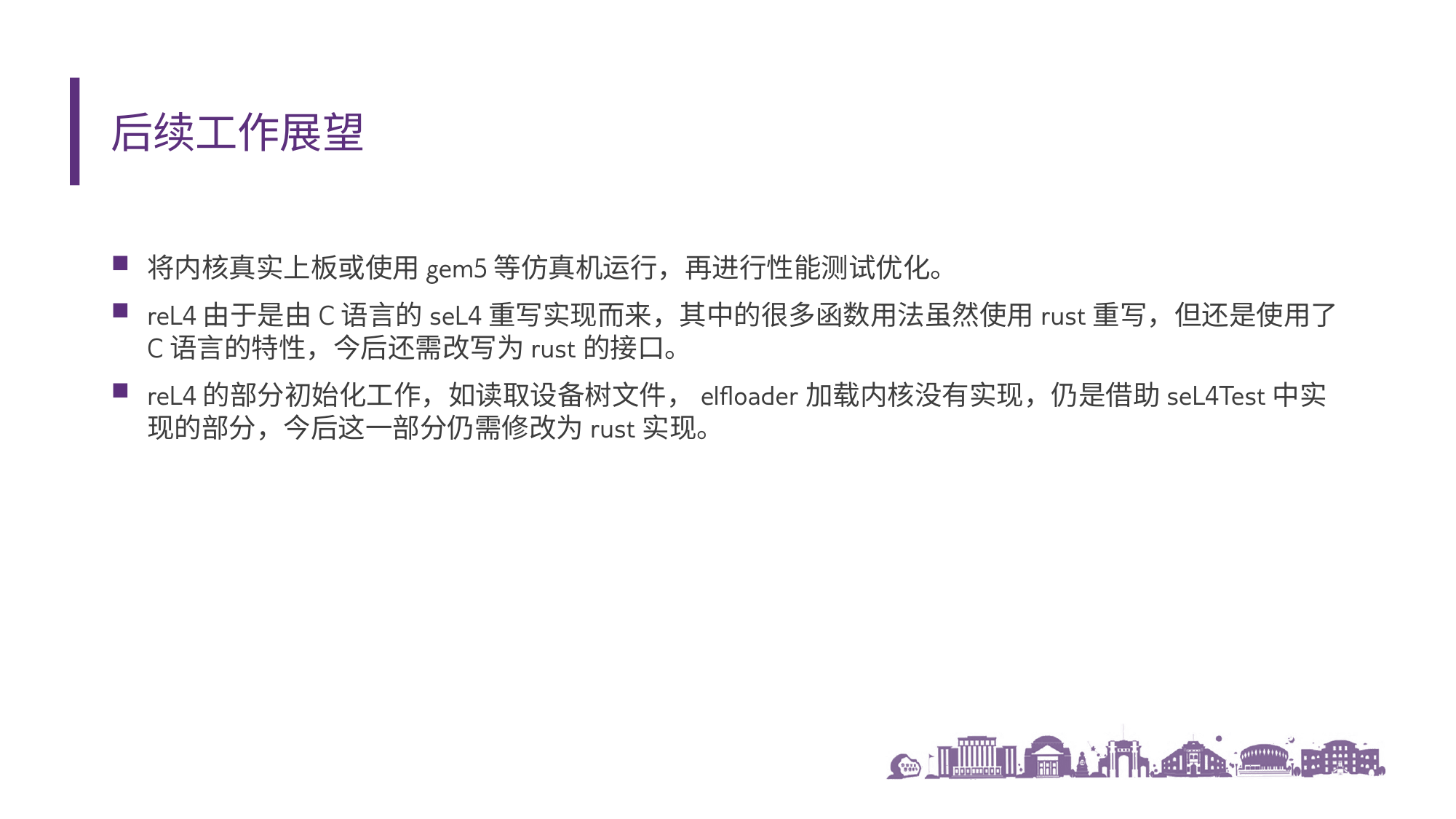

# 后续工作展望
将内核真实上板或使用gem5等仿真机运行，再进行性能测试优化。
reL4由于是由C语言的seL4重写实现而来，其中的很多函数用法虽然使用rust重写，但还是使用了C语言的特性，今后还需改写为rust的接口。
reL4的部分初始化工作，如读取设备树文件，elfloader加载内核没有实现，仍是借助seL4Test中实现的部分，今后这一部分仍需修改为rust实现。